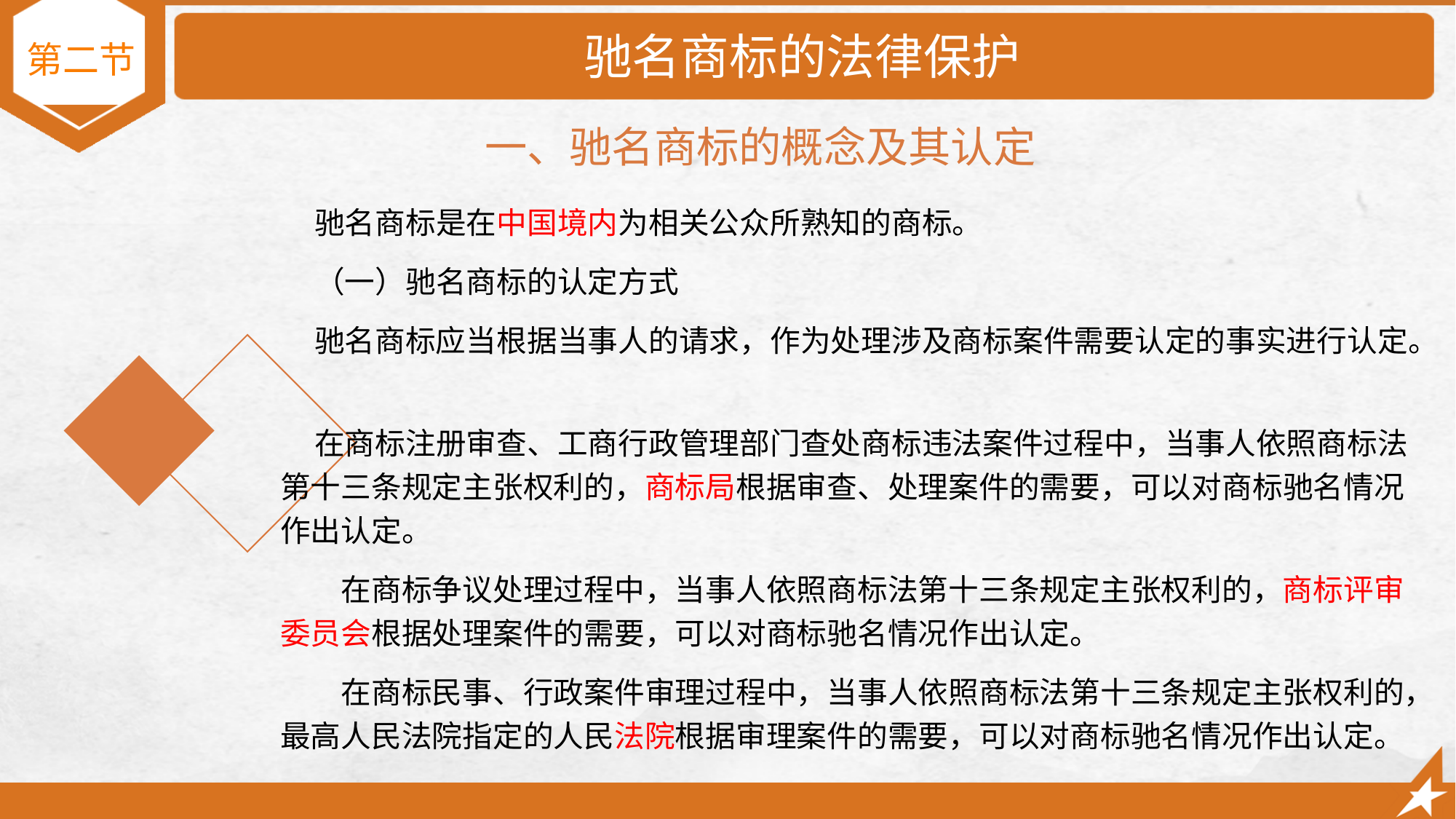

# 驰名商标的法律保护
第二节
一、驰名商标的概念及其认定
    驰名商标是在中国境内为相关公众所熟知的商标。
    （一）驰名商标的认定方式
    驰名商标应当根据当事人的请求，作为处理涉及商标案件需要认定的事实进行认定。
    在商标注册审查、工商行政管理部门查处商标违法案件过程中，当事人依照商标法第十三条规定主张权利的，商标局根据审查、处理案件的需要，可以对商标驰名情况作出认定。
　　在商标争议处理过程中，当事人依照商标法第十三条规定主张权利的，商标评审委员会根据处理案件的需要，可以对商标驰名情况作出认定。
　　在商标民事、行政案件审理过程中，当事人依照商标法第十三条规定主张权利的，最高人民法院指定的人民法院根据审理案件的需要，可以对商标驰名情况作出认定。